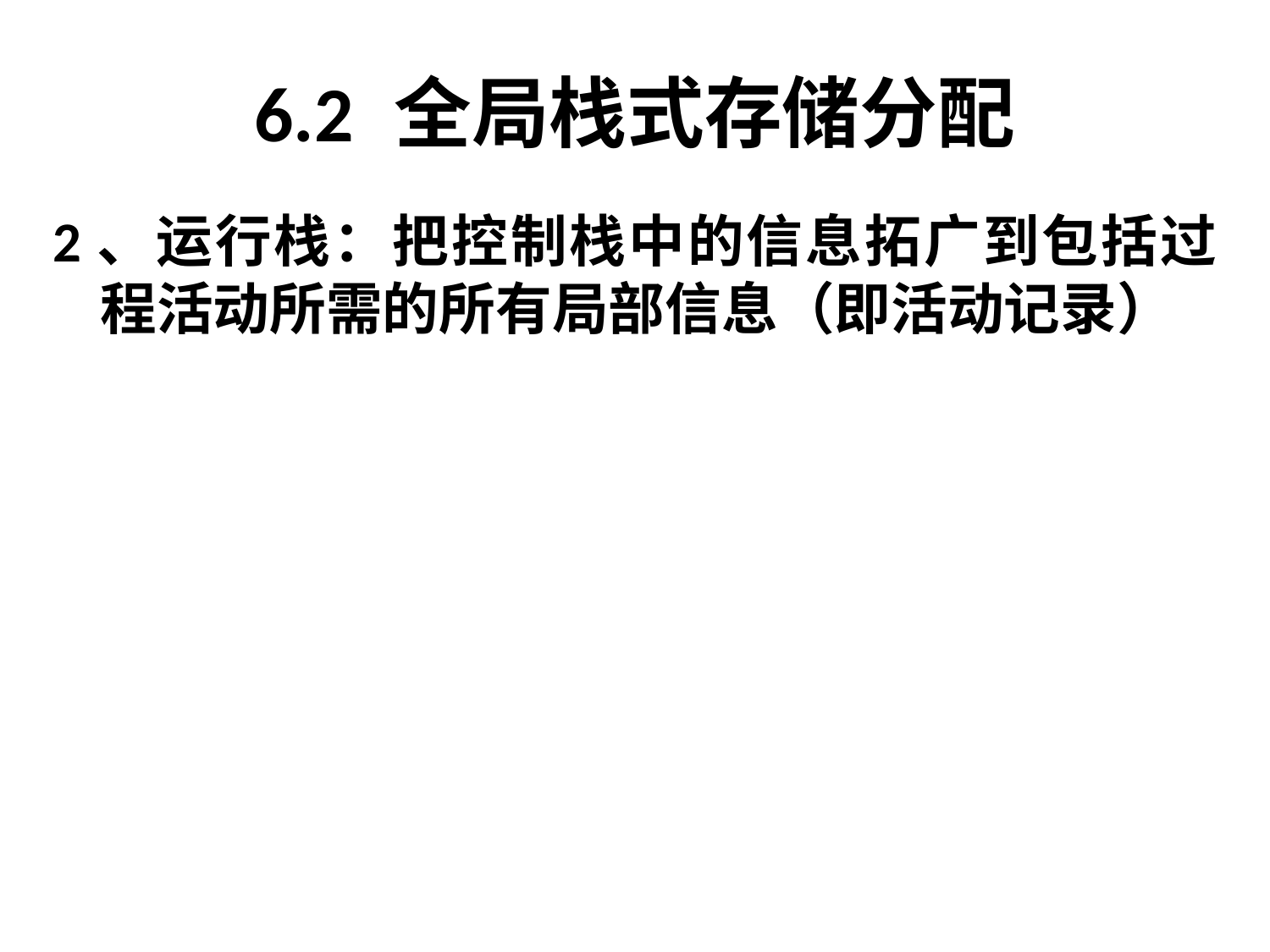

# 6.2 全局栈式存储分配
2、运行栈：把控制栈中的信息拓广到包括过程活动所需的所有局部信息（即活动记录）